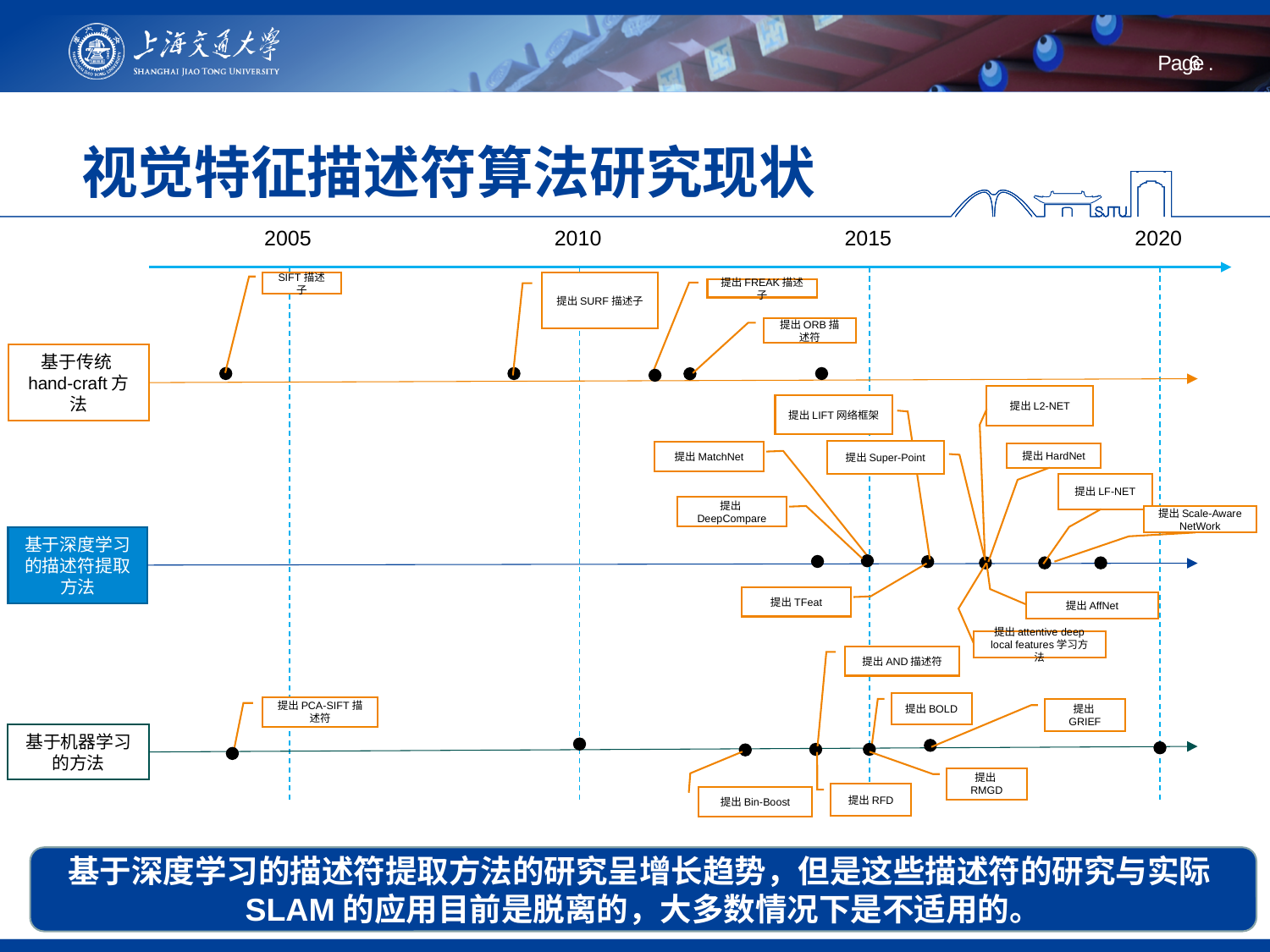

# 视觉特征描述符算法研究现状
2010
2015
2020
2005
SIFT描述子
提出SURF描述子
提出FREAK描述子
提出ORB描述符
基于传统hand-craft方法

提出L2-NET
提出LIFT网络框架
提出Super-Point
提出MatchNet
提出HardNet
提出LF-NET
提出DeepCompare
提出Scale-Aware NetWork
基于深度学习的描述符提取方法

提出TFeat
提出AffNet
提出attentive deep local features学习方法
提出AND描述符
提出BOLD
提出PCA-SIFT描述符
提出GRIEF
基于机器学习的方法

提出RMGD
提出RFD
提出Bin-Boost
基于深度学习的描述符提取方法的研究呈增长趋势，但是这些描述符的研究与实际SLAM的应用目前是脱离的，大多数情况下是不适用的。